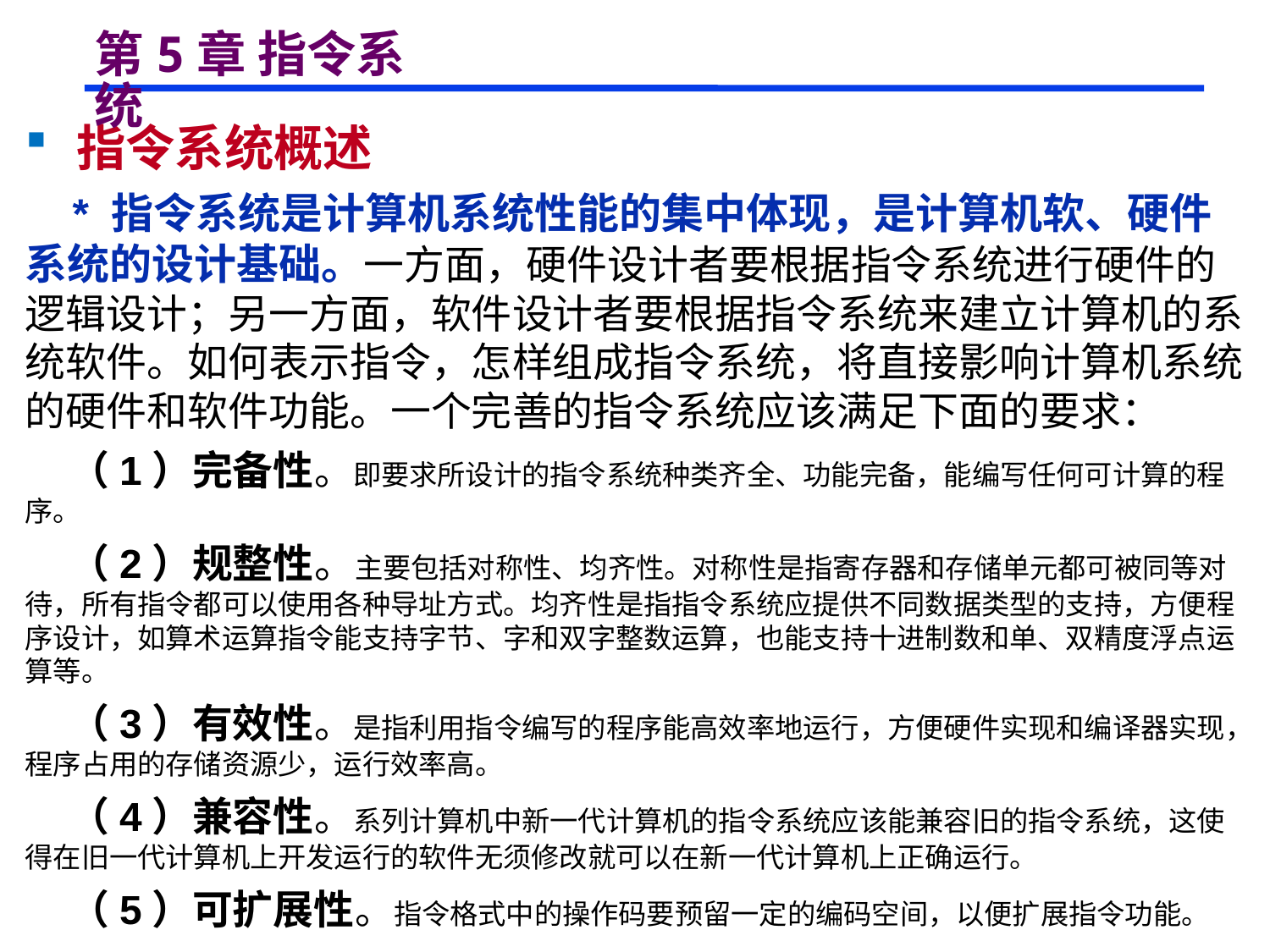

# 第5章 指令系统
 指令系统概述
    * 指令系统是计算机系统性能的集中体现，是计算机软、硬件系统的设计基础。一方面，硬件设计者要根据指令系统进行硬件的逻辑设计；另一方面，软件设计者要根据指令系统来建立计算机的系统软件。如何表示指令，怎样组成指令系统，将直接影响计算机系统的硬件和软件功能。一个完善的指令系统应该满足下面的要求：
    （1）完备性。即要求所设计的指令系统种类齐全、功能完备，能编写任何可计算的程序。
    （2）规整性。主要包括对称性、均齐性。对称性是指寄存器和存储单元都可被同等对待，所有指令都可以使用各种导址方式。均齐性是指指令系统应提供不同数据类型的支持，方便程序设计，如算术运算指令能支持字节、字和双字整数运算，也能支持十进制数和单、双精度浮点运算等。
    （3）有效性。是指利用指令编写的程序能高效率地运行，方便硬件实现和编译器实现，程序占用的存储资源少，运行效率高。
    （4）兼容性。系列计算机中新一代计算机的指令系统应该能兼容旧的指令系统，这使得在旧一代计算机上开发运行的软件无须修改就可以在新一代计算机上正确运行。
    （5）可扩展性。指令格式中的操作码要预留一定的编码空间，以便扩展指令功能。